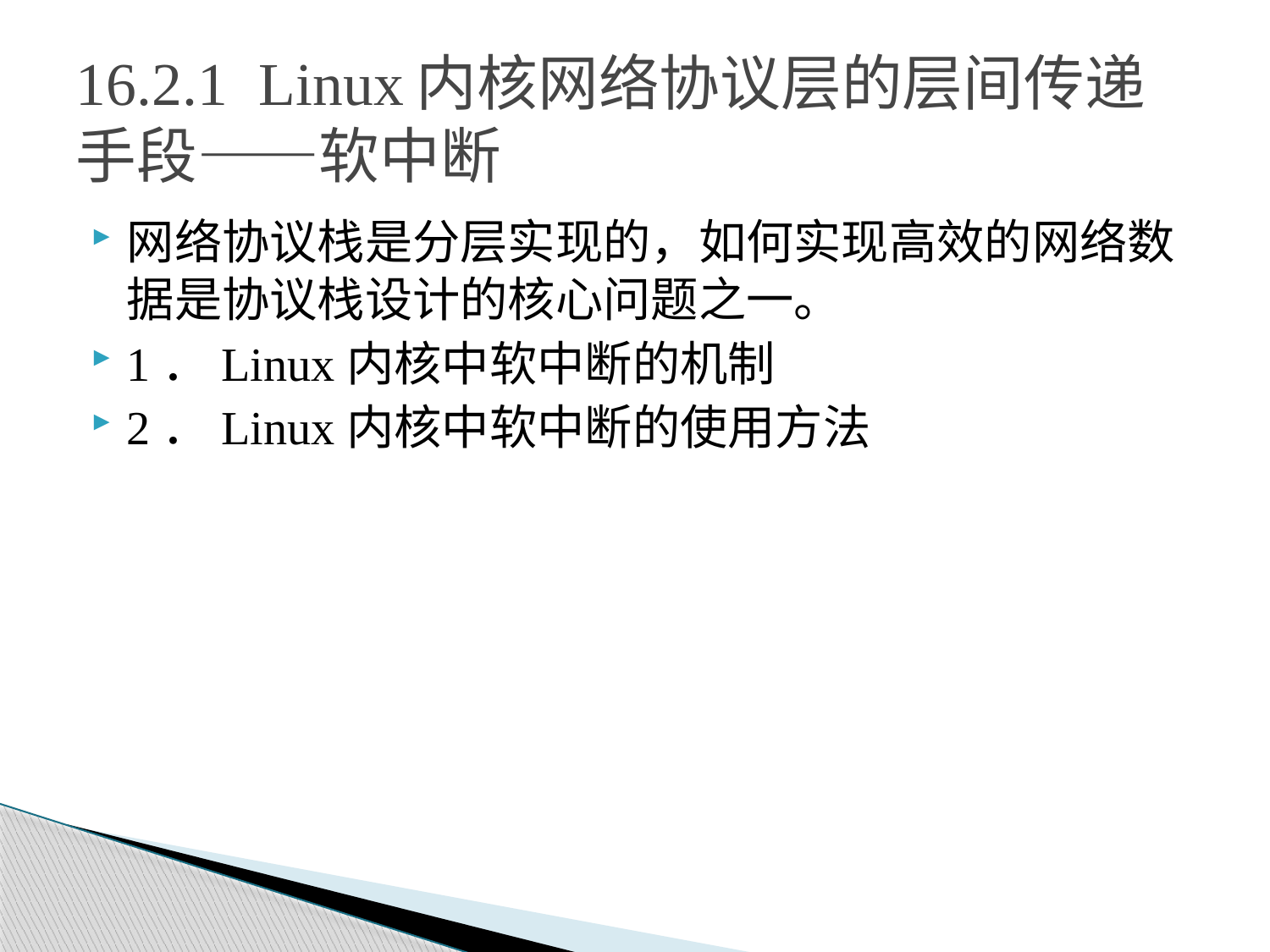

# 16.2.1  Linux内核网络协议层的层间传递手段——软中断
网络协议栈是分层实现的，如何实现高效的网络数据是协议栈设计的核心问题之一。
1．Linux内核中软中断的机制
2．Linux内核中软中断的使用方法